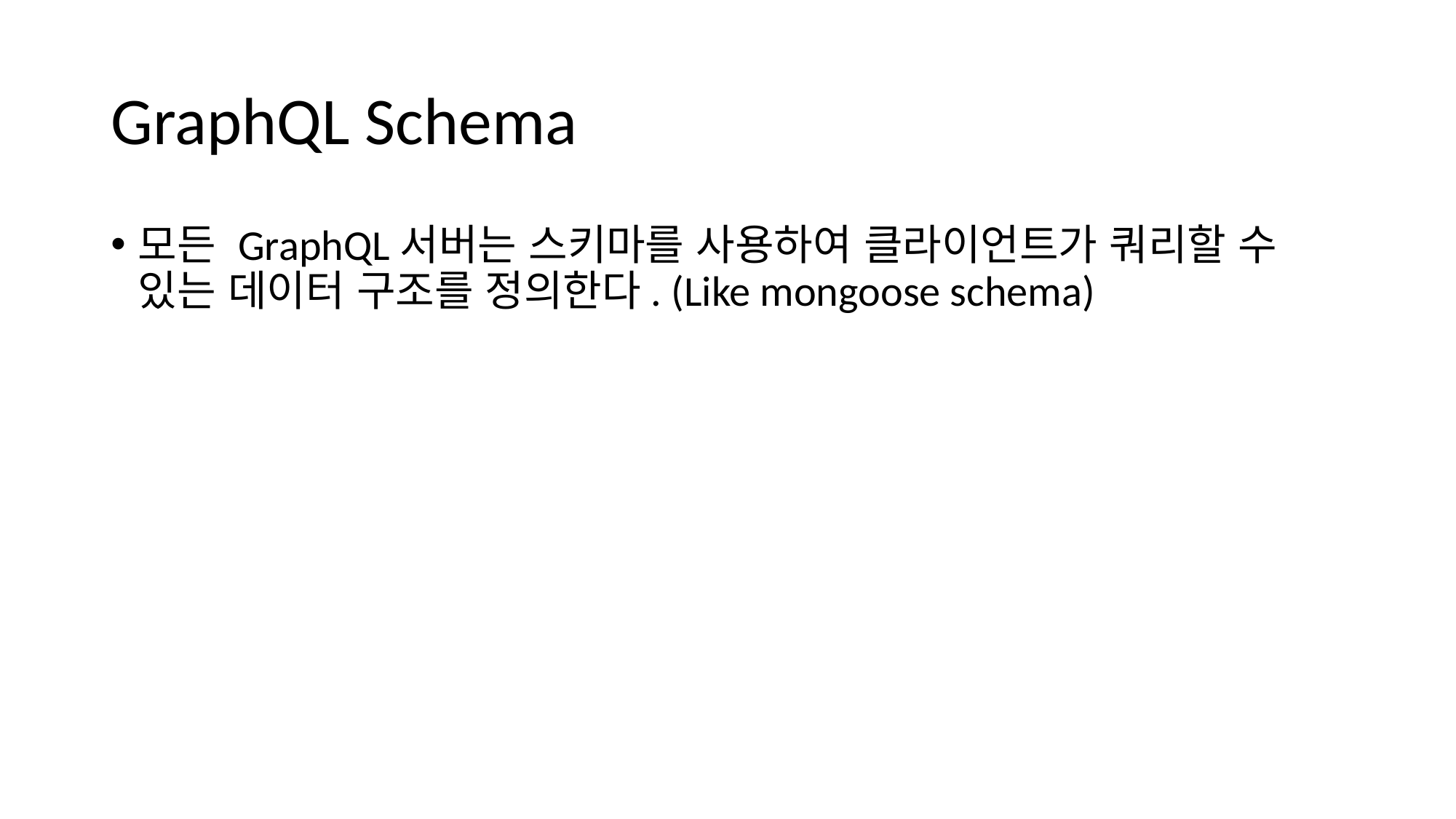

# GraphQL Schema
모든 GraphQL서버는 스키마를 사용하여 클라이언트가 쿼리할 수 있는 데이터 구조를 정의한다. (Like mongoose schema)